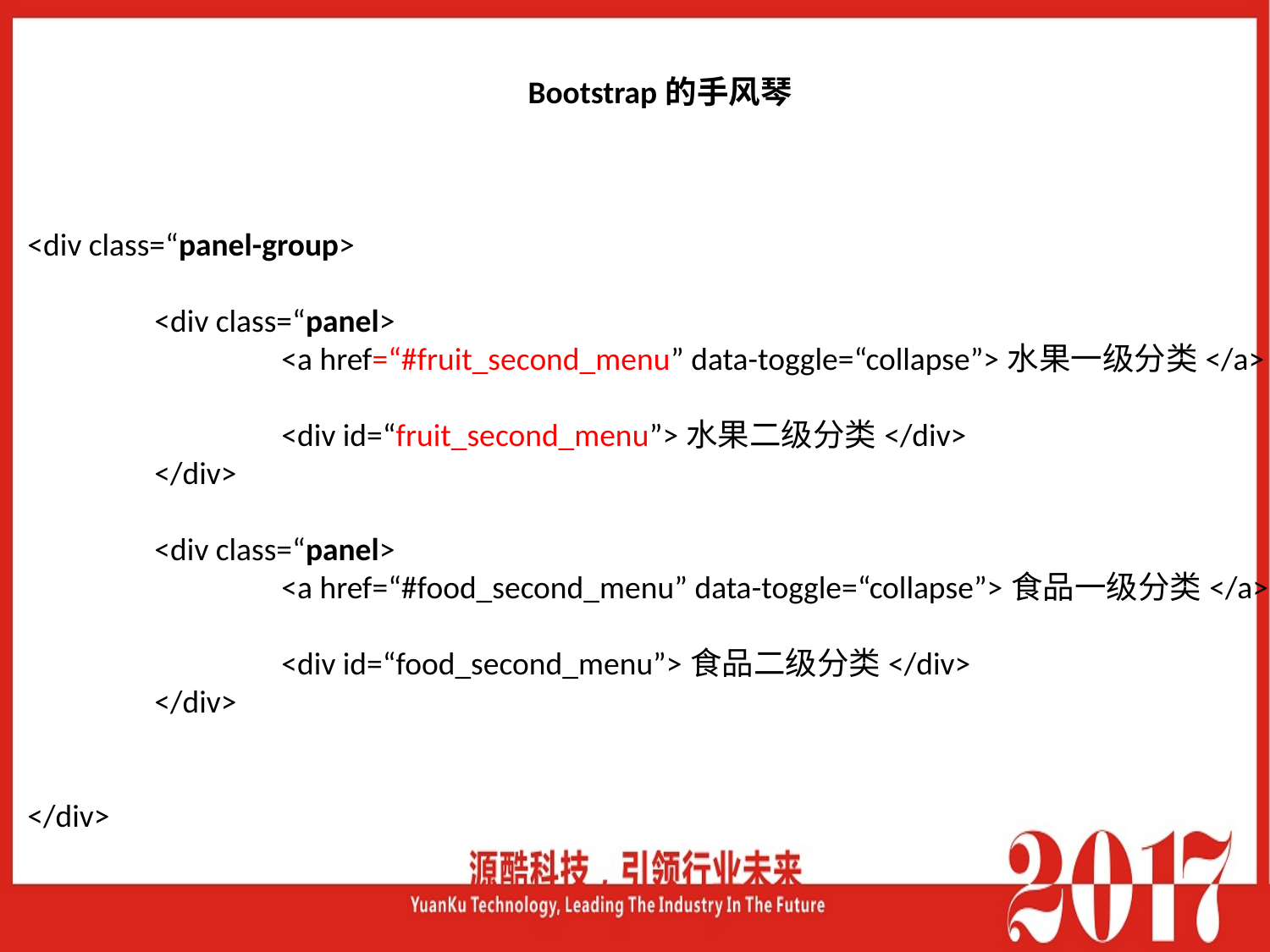

Bootstrap的手风琴

<div class=“panel-group>

	<div class=“panel>
		<a href=“#fruit_second_menu” data-toggle=“collapse”>水果一级分类</a>

		<div id=“fruit_second_menu”>水果二级分类</div>
	</div>

	<div class=“panel>
		<a href=“#food_second_menu” data-toggle=“collapse”>食品一级分类</a>

		<div id=“food_second_menu”>食品二级分类</div>
	</div>

</div>